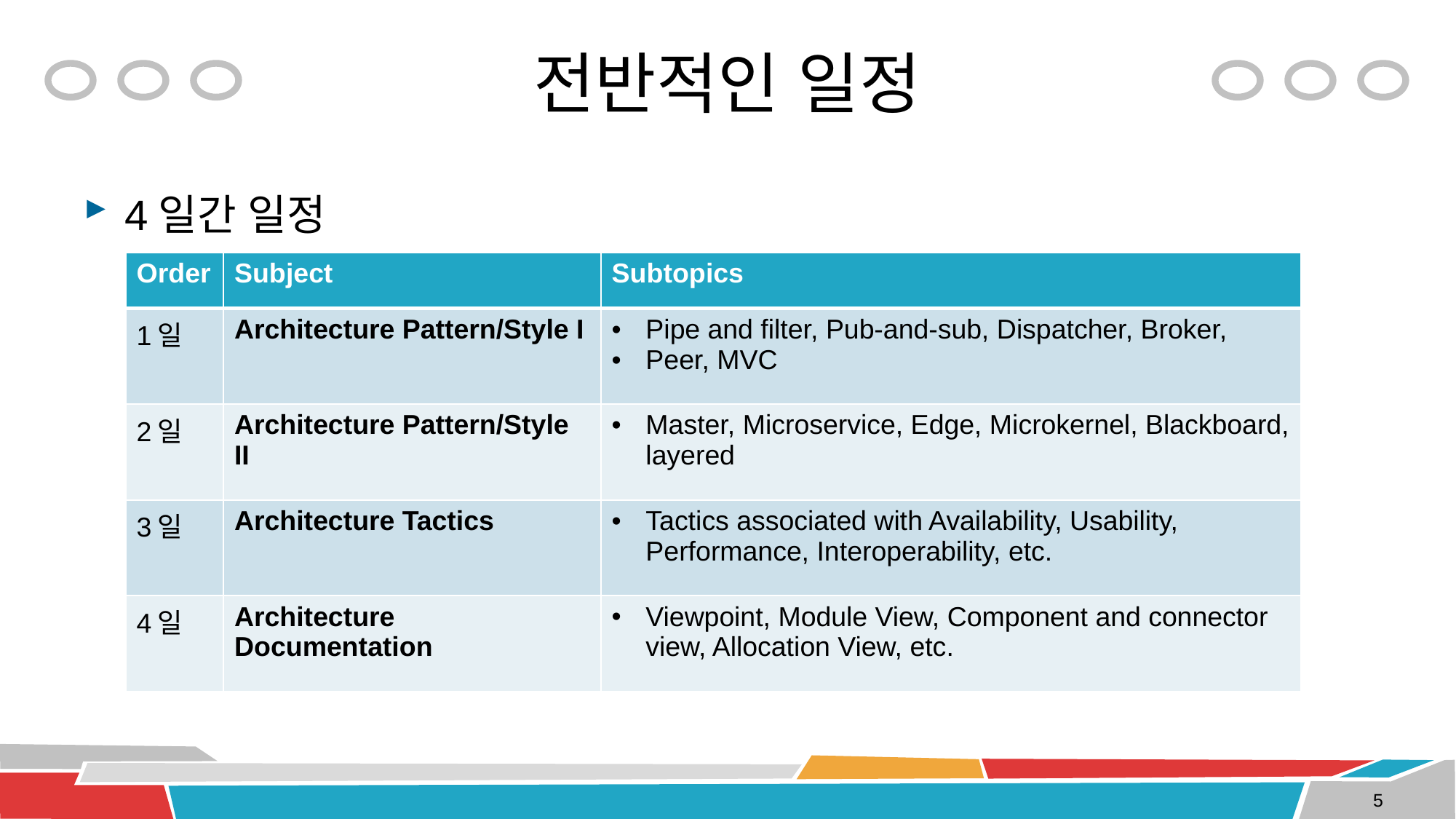

# 전반적인 일정
4일간 일정
| Order | Subject | Subtopics |
| --- | --- | --- |
| 1일 | Architecture Pattern/Style I | Pipe and filter, Pub-and-sub, Dispatcher, Broker, Peer, MVC |
| 2일 | Architecture Pattern/Style II | Master, Microservice, Edge, Microkernel, Blackboard, layered |
| 3일 | Architecture Tactics | Tactics associated with Availability, Usability, Performance, Interoperability, etc. |
| 4일 | Architecture Documentation | Viewpoint, Module View, Component and connector view, Allocation View, etc. |
5